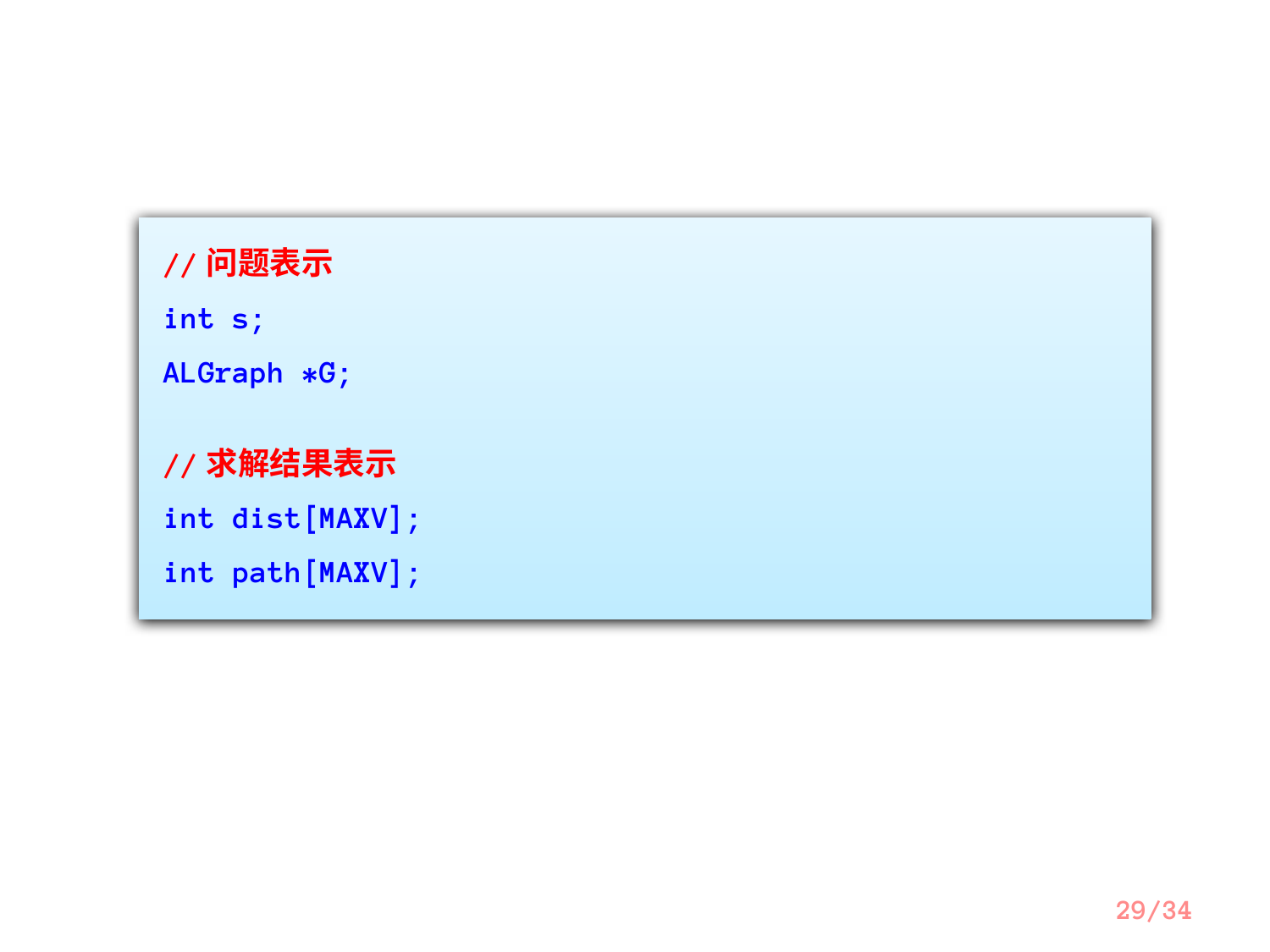

//问题表示
int s;
ALGraph *G;
//求解结果表示
int dist[MAXV];
int path[MAXV];
29/34